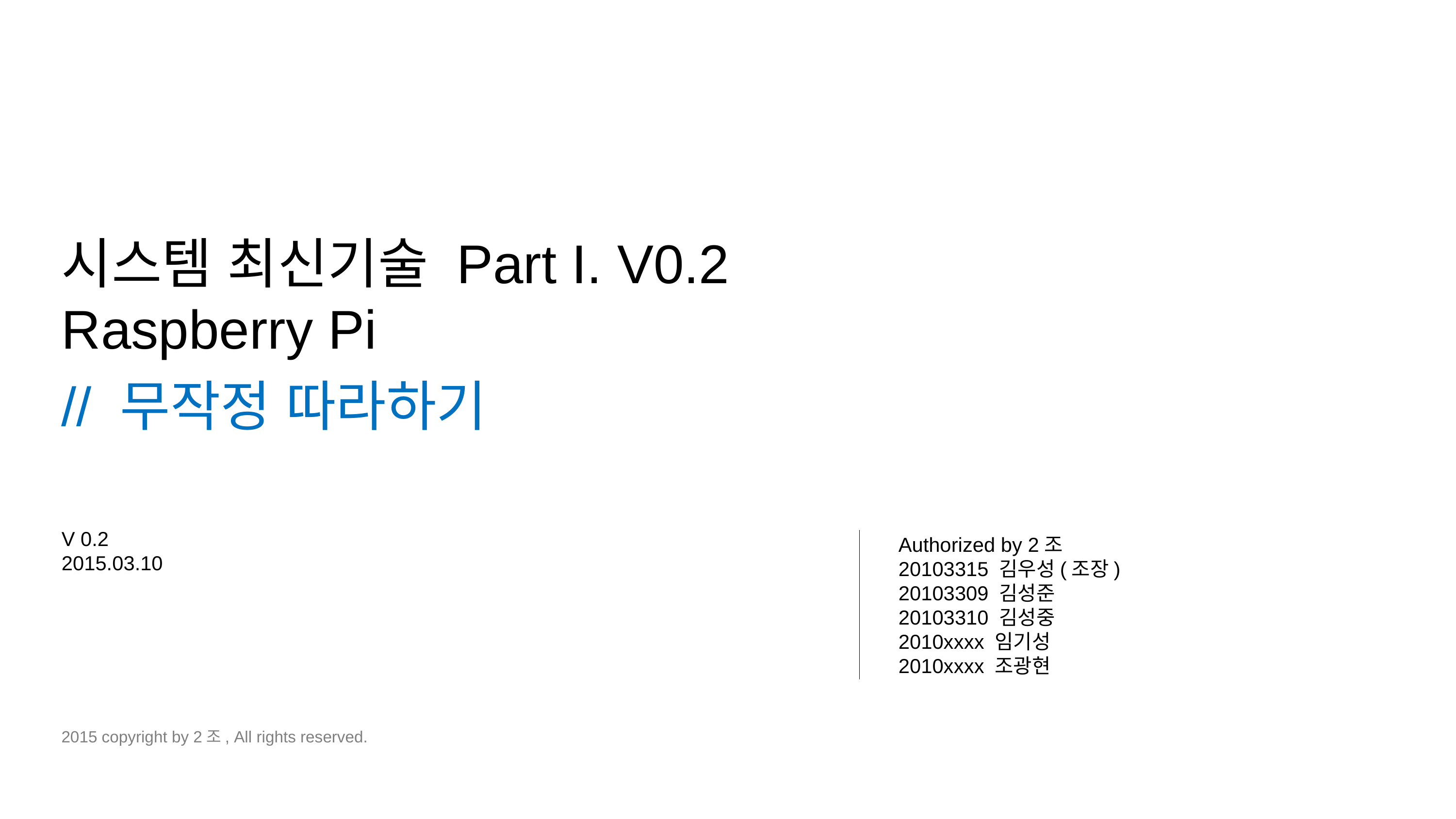

시스템 최신기술 Part I. V0.2
Raspberry Pi
// 무작정 따라하기
V 0.2
2015.03.10
Authorized by 2조
20103315 김우성(조장)
20103309 김성준
20103310 김성중
2010xxxx 임기성
2010xxxx 조광현
2015 copyright by 2조, All rights reserved.